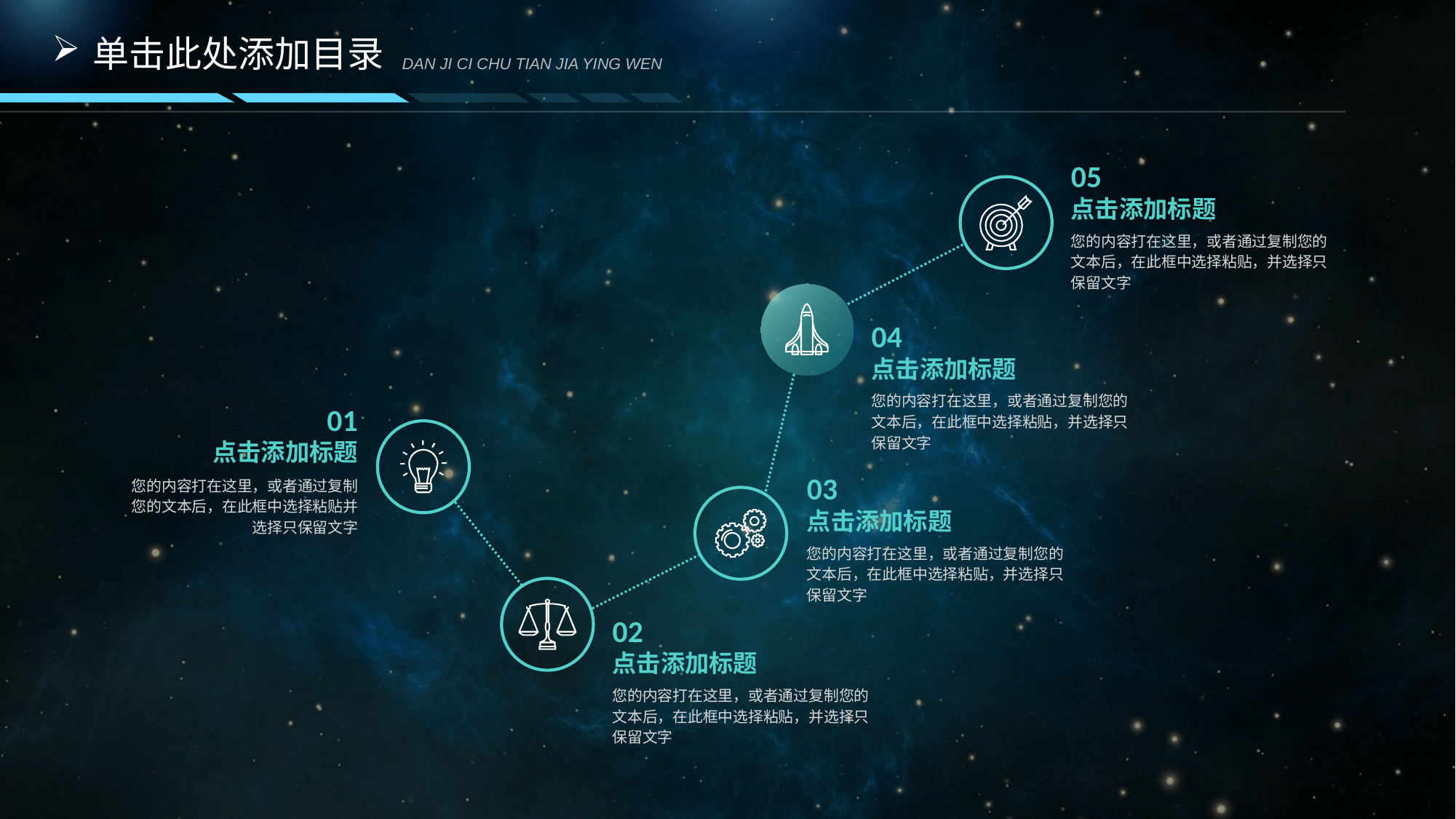

单击此处添加目录
DAN JI CI CHU TIAN JIA YING WEN

05
点击添加标题
您的内容打在这里，或者通过复制您的文本后，在此框中选择粘贴，并选择只保留文字

04
点击添加标题
您的内容打在这里，或者通过复制您的文本后，在此框中选择粘贴，并选择只保留文字
01
点击添加标题
您的内容打在这里，或者通过复制您的文本后，在此框中选择粘贴并选择只保留文字

03
点击添加标题
您的内容打在这里，或者通过复制您的文本后，在此框中选择粘贴，并选择只保留文字

02
点击添加标题
您的内容打在这里，或者通过复制您的文本后，在此框中选择粘贴，并选择只保留文字